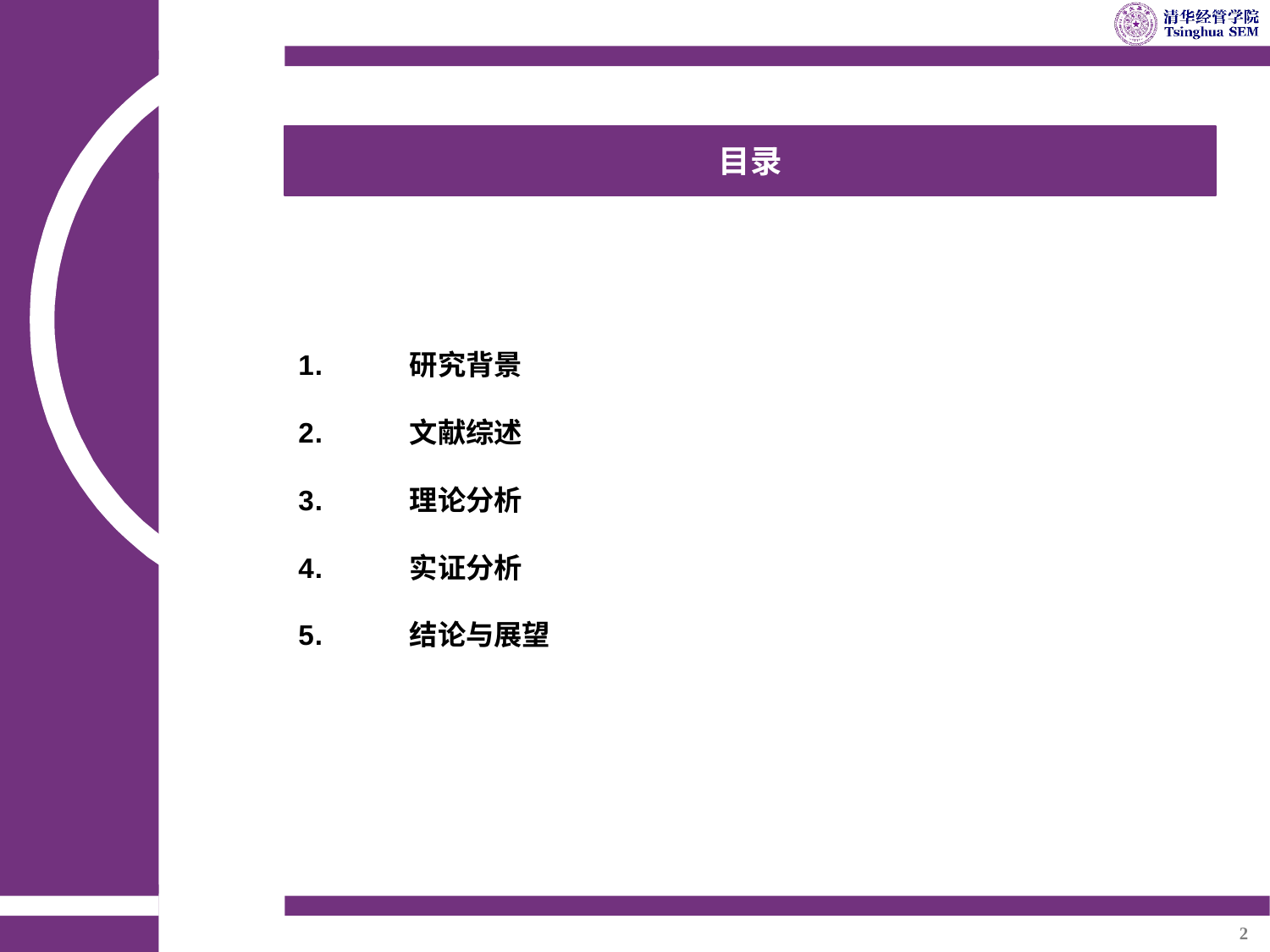

目录
研究背景
文献综述
理论分析
实证分析
结论与展望
2